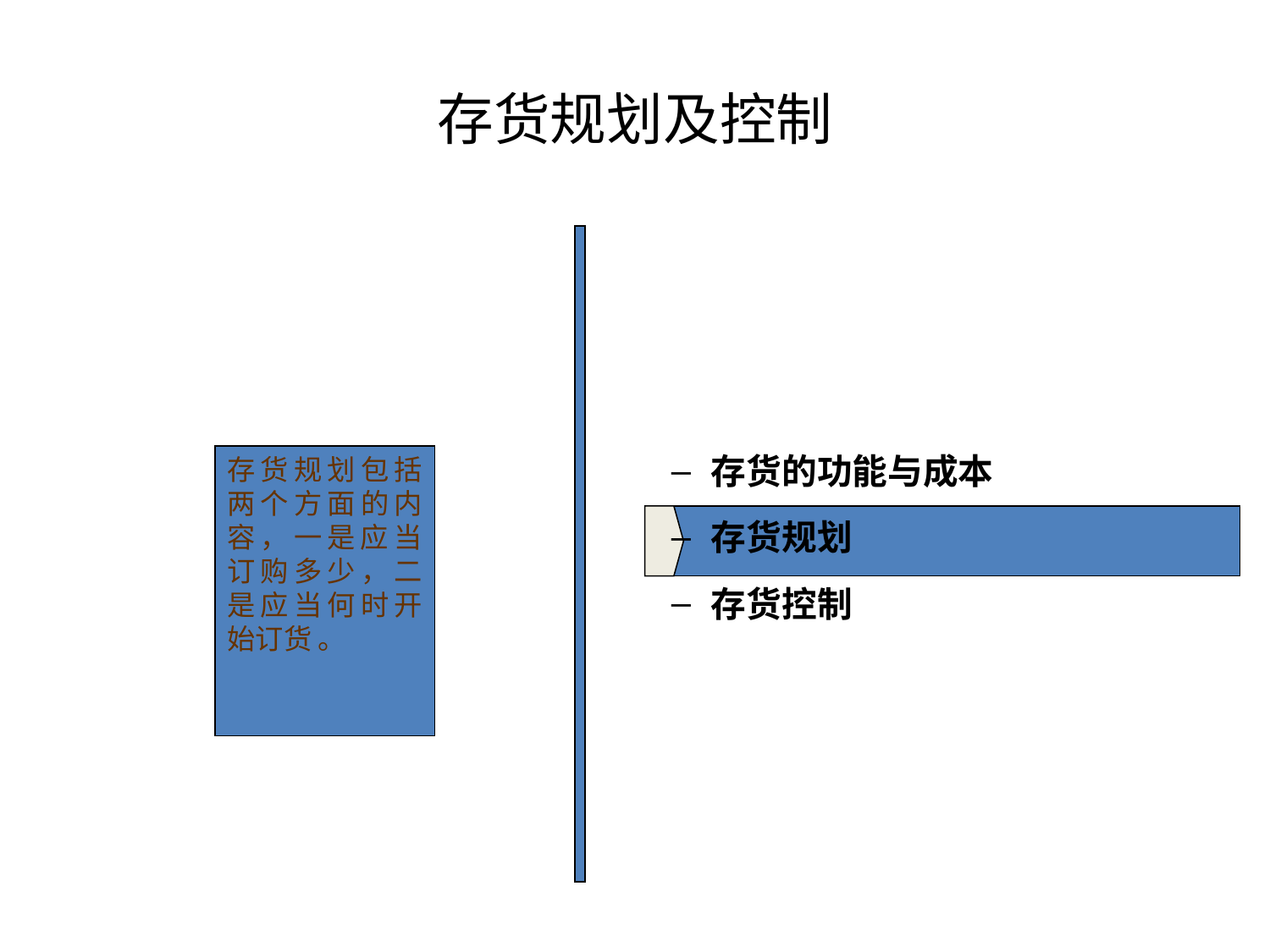

存货规划及控制

存货的功能与成本
存货规划
存货控制

存货规划包括两个方面的内容，一是应当订购多少，二是应当何时开始订货 。